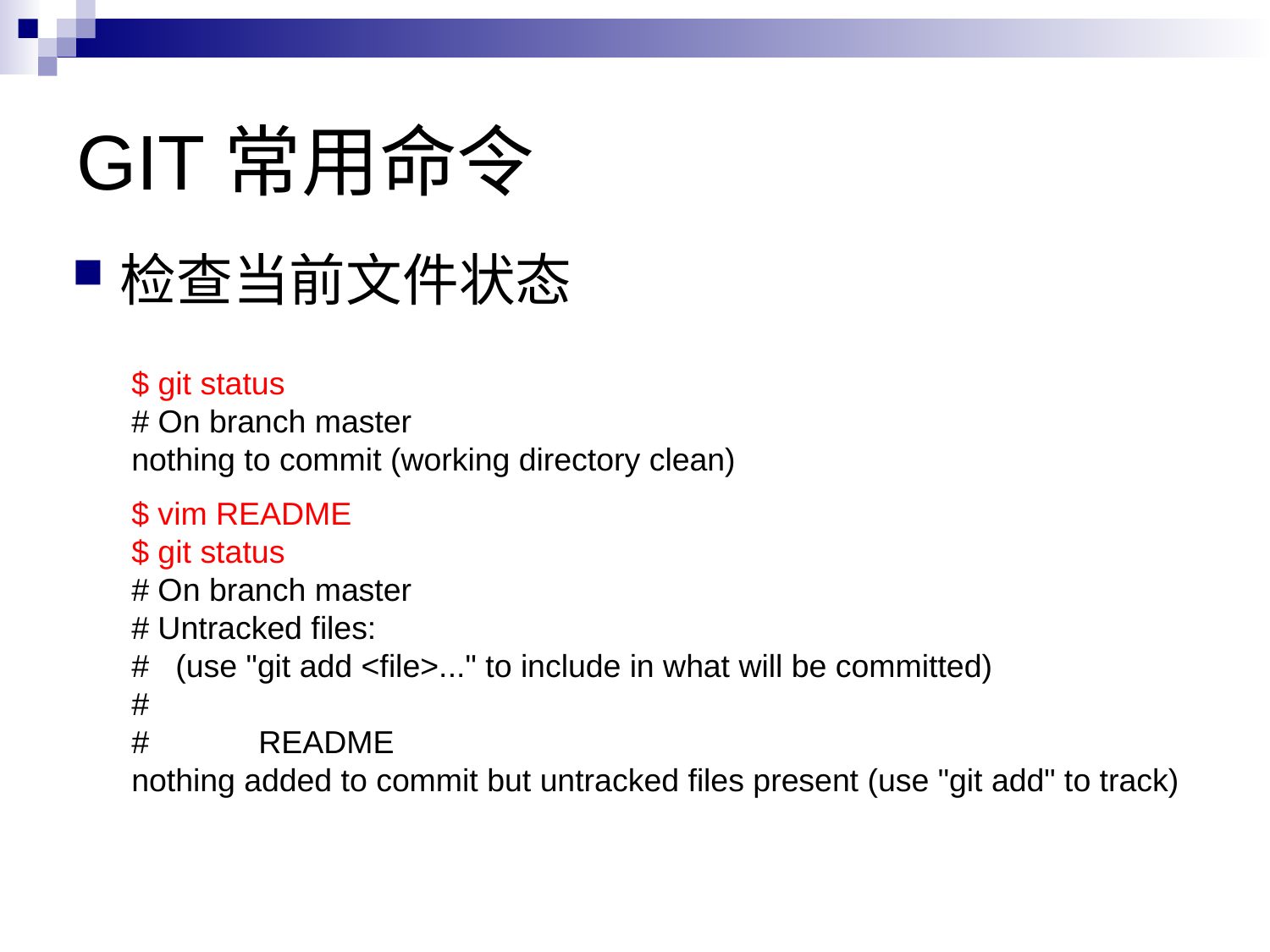

# GIT常用命令
检查当前文件状态

$ git status
# On branch master
nothing to commit (working directory clean)
$ vim README
$ git status
# On branch master
# Untracked files:
#   (use "git add <file>..." to include in what will be committed)
#
#	README
nothing added to commit but untracked files present (use "git add" to track)